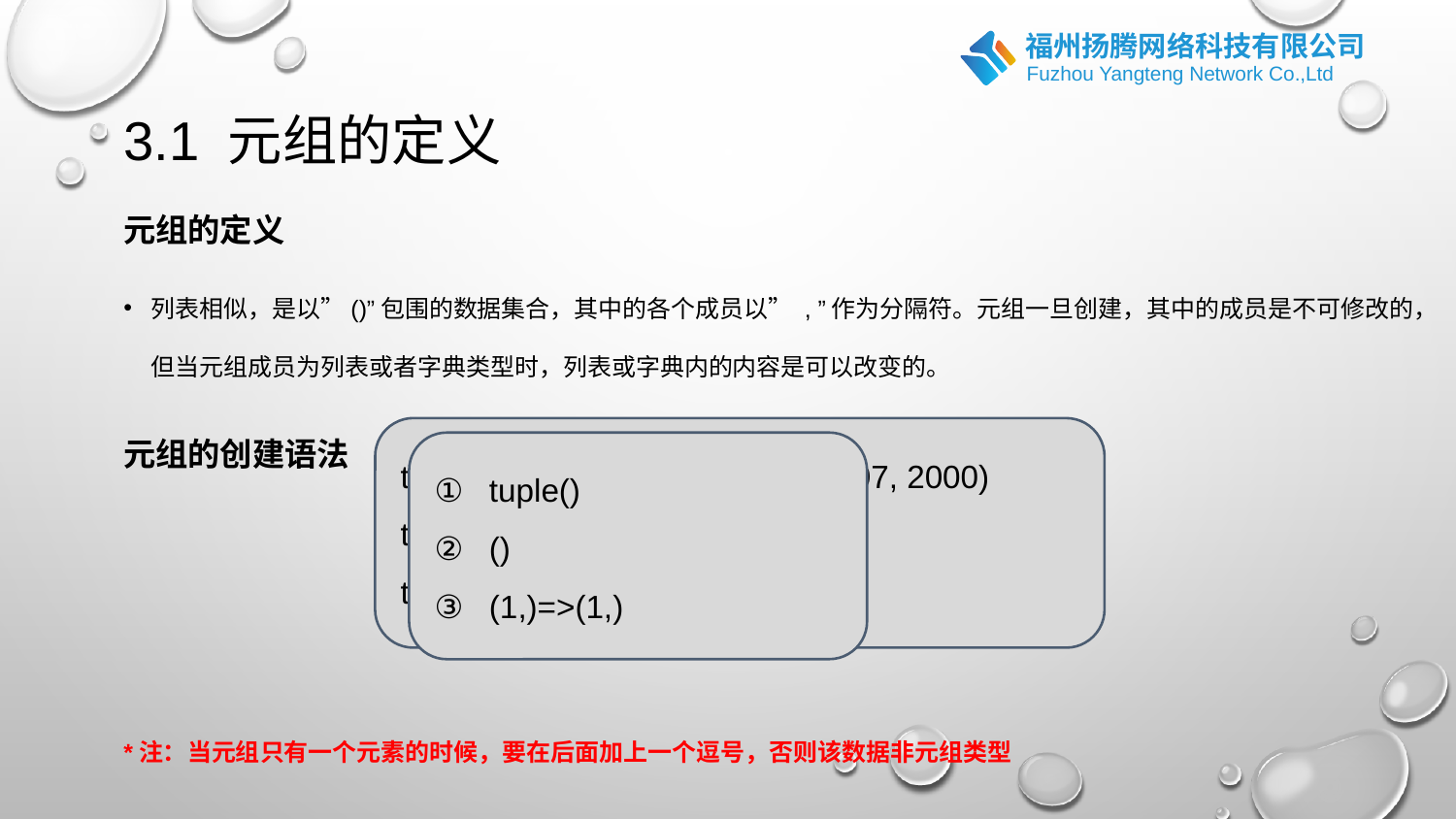

# 3.1 元组的定义
元组的定义
列表相似，是以”()”包围的数据集合，其中的各个成员以” , ”作为分隔符。元组一旦创建，其中的成员是不可修改的，但当元组成员为列表或者字典类型时，列表或字典内的内容是可以改变的。
元组的创建语法

*注：当元组只有一个元素的时候，要在后面加上一个逗号，否则该数据非元组类型
tup1 = ('physics', 'chemistry', 1997, 2000)
tup2 = (1, 2, 3, 4, 5 )
tup3=("a", "b", "c", "d")
tuple()
()
(1,)=>(1,)